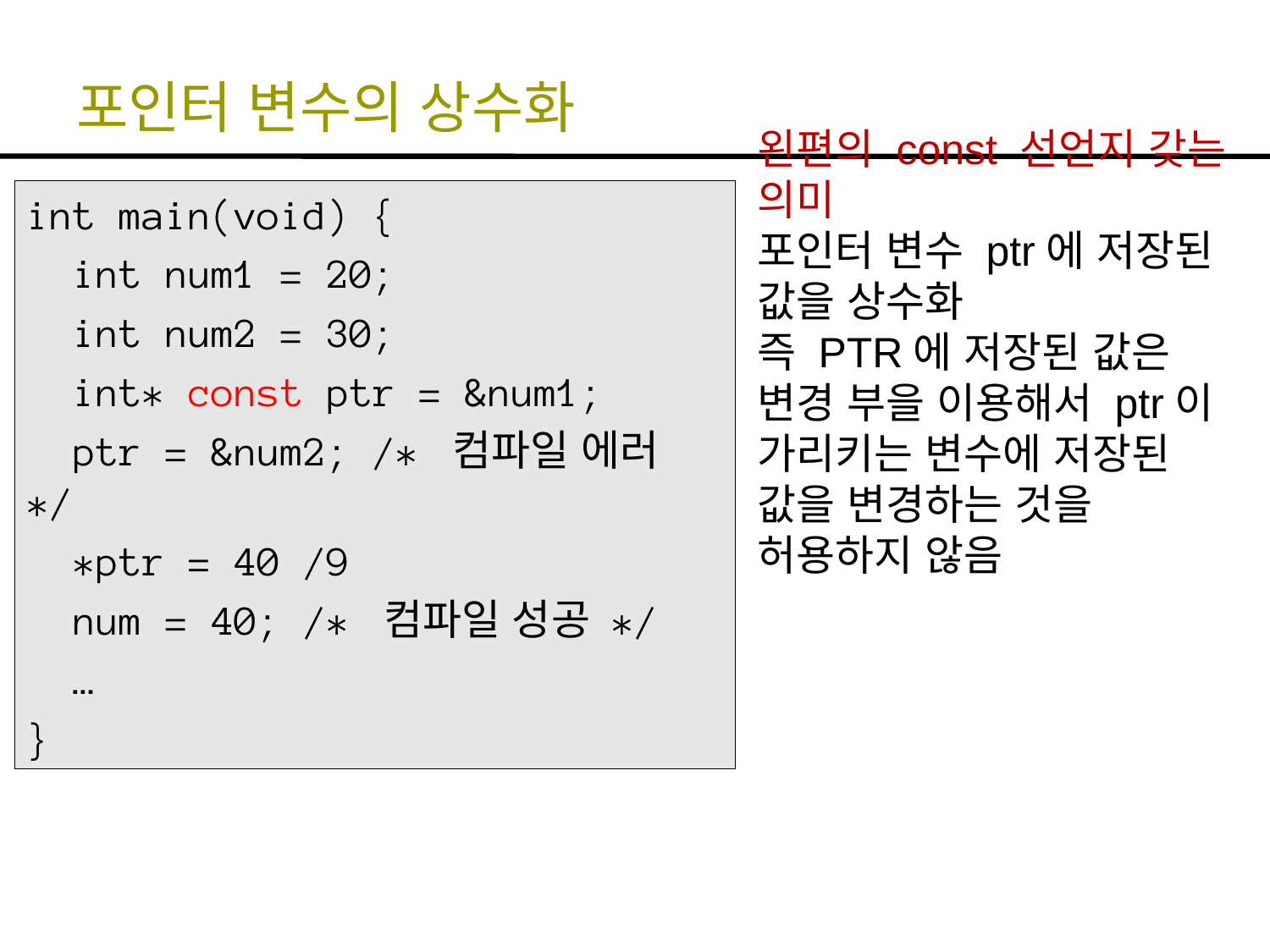

# 포인터 변수의 상수화

int main(void) {
  int num1 = 20;
  int num2 = 30;
  int* const ptr = &num1;
  ptr = &num2; /* 컴파일 에러 */
  *ptr = 40 /9
  num = 40; /* 컴파일 성공 */
  …
}
왼편의 const 선언지 갖는 의미
포인터 변수 ptr에 저장된 값을 상수화
즉 PTR에 저장된 값은 변경 부을 이용해서 ptr이 가리키는 변수에 저장된 값을 변경하는 것을 허용하지 않음